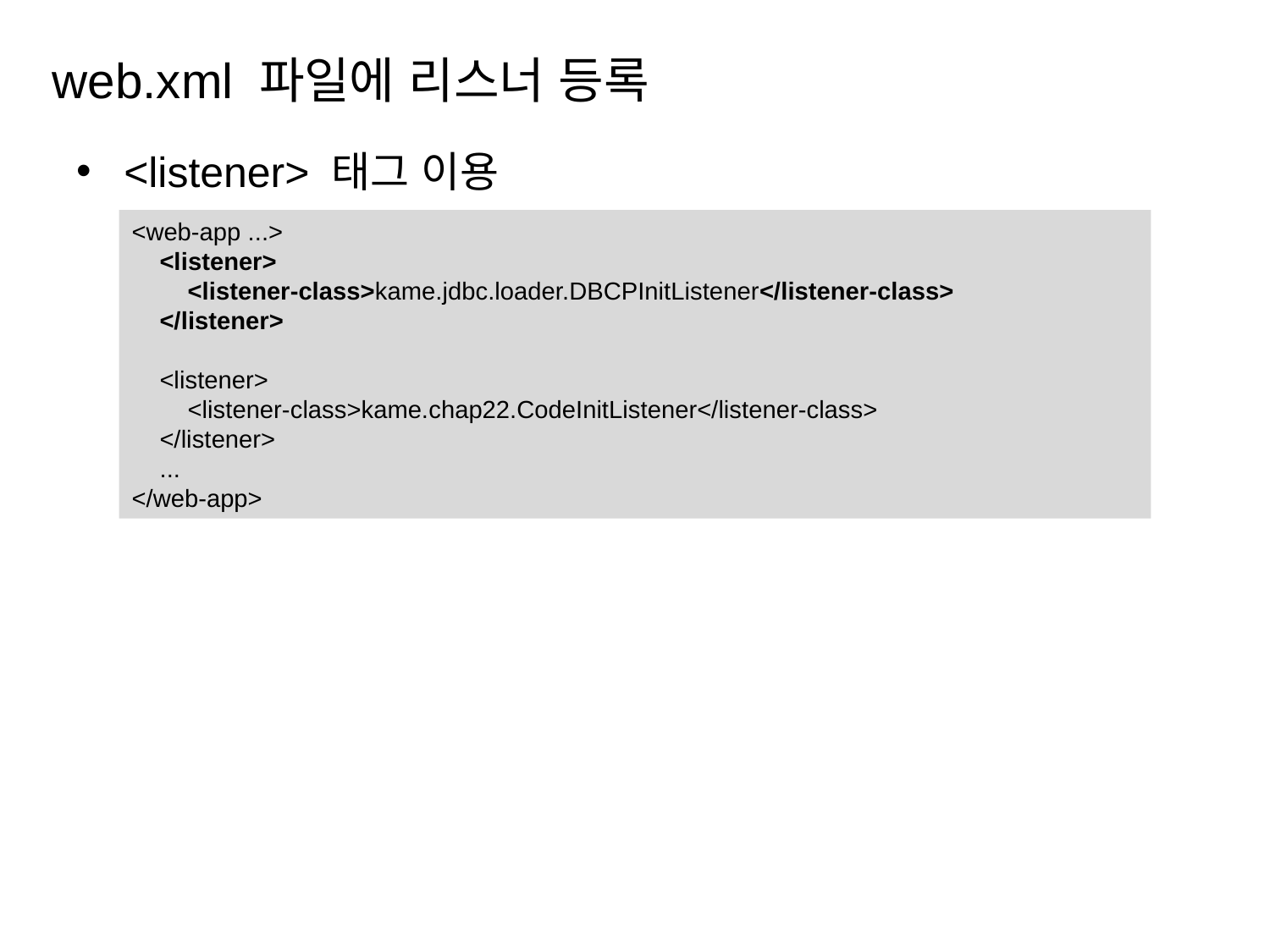

# web.xml 파일에 리스너 등록
<listener> 태그 이용
<web-app ...>
    <listener>
        <listener-class>kame.jdbc.loader.DBCPInitListener</listener-class>
    </listener>

    <listener>
        <listener-class>kame.chap22.CodeInitListener</listener-class>
    </listener>
    ...
</web-app>